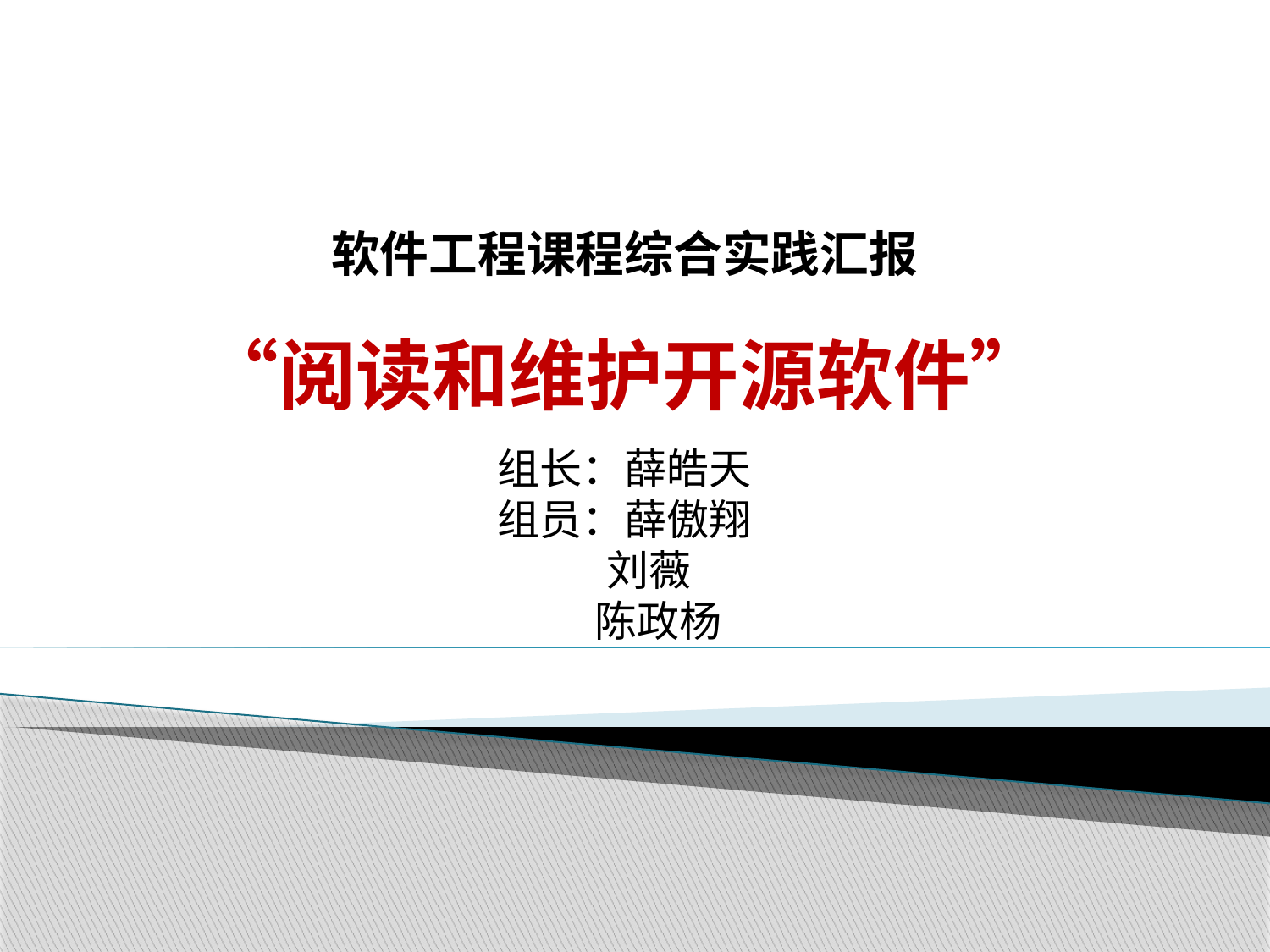

# 软件工程课程综合实践汇报 “阅读和维护开源软件”
组长：薛皓天
组员：薛傲翔
    刘薇
      陈政杨